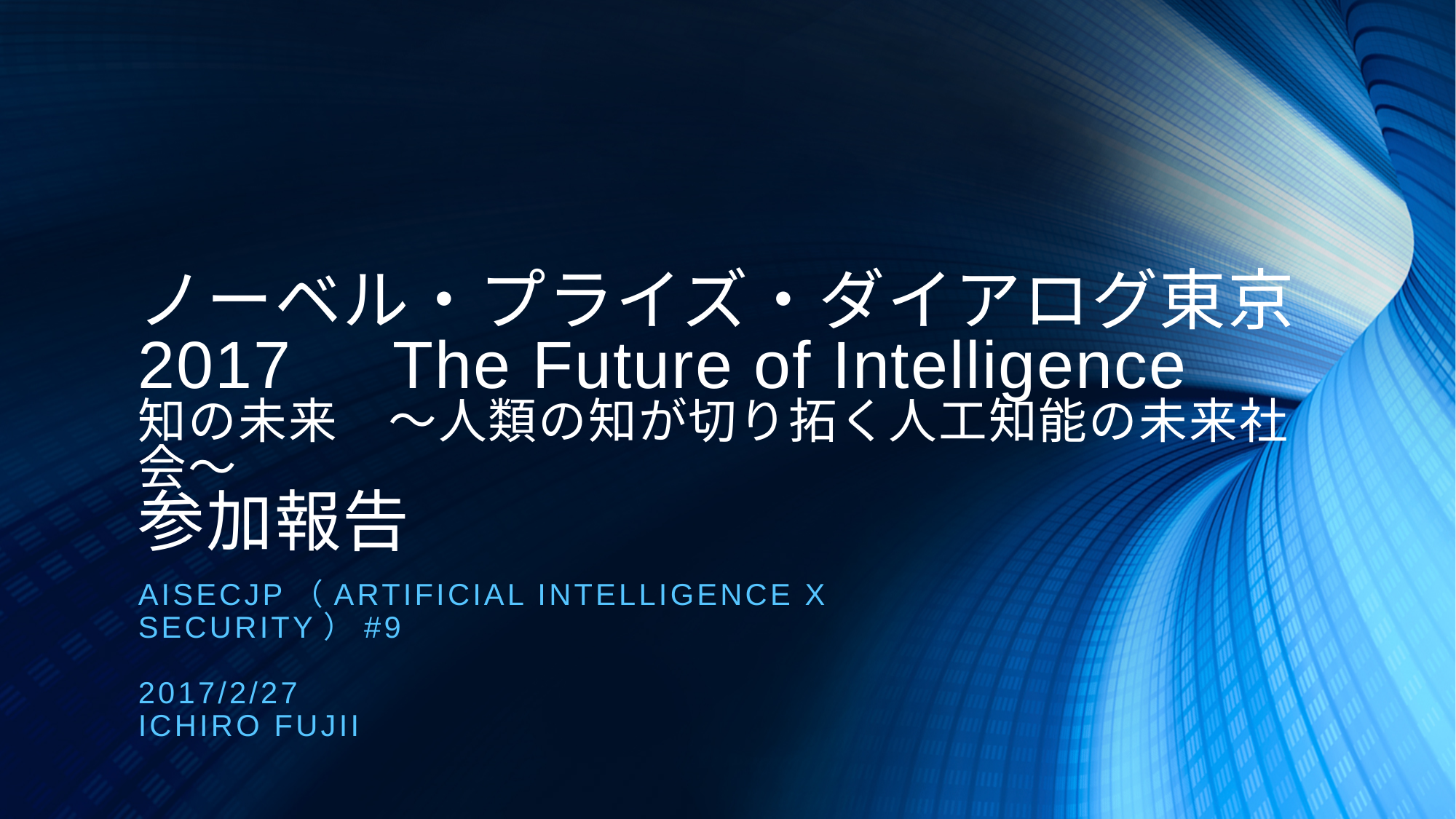

# ノーベル・プライズ・ダイアログ東京2017　The Future of Intelligence　 知の未来　～人類の知が切り拓く人工知能の未来社会～ 参加報告
AISECjp（Artificial Intelligence x Security）#9

2017/2/27
Ichiro Fujii